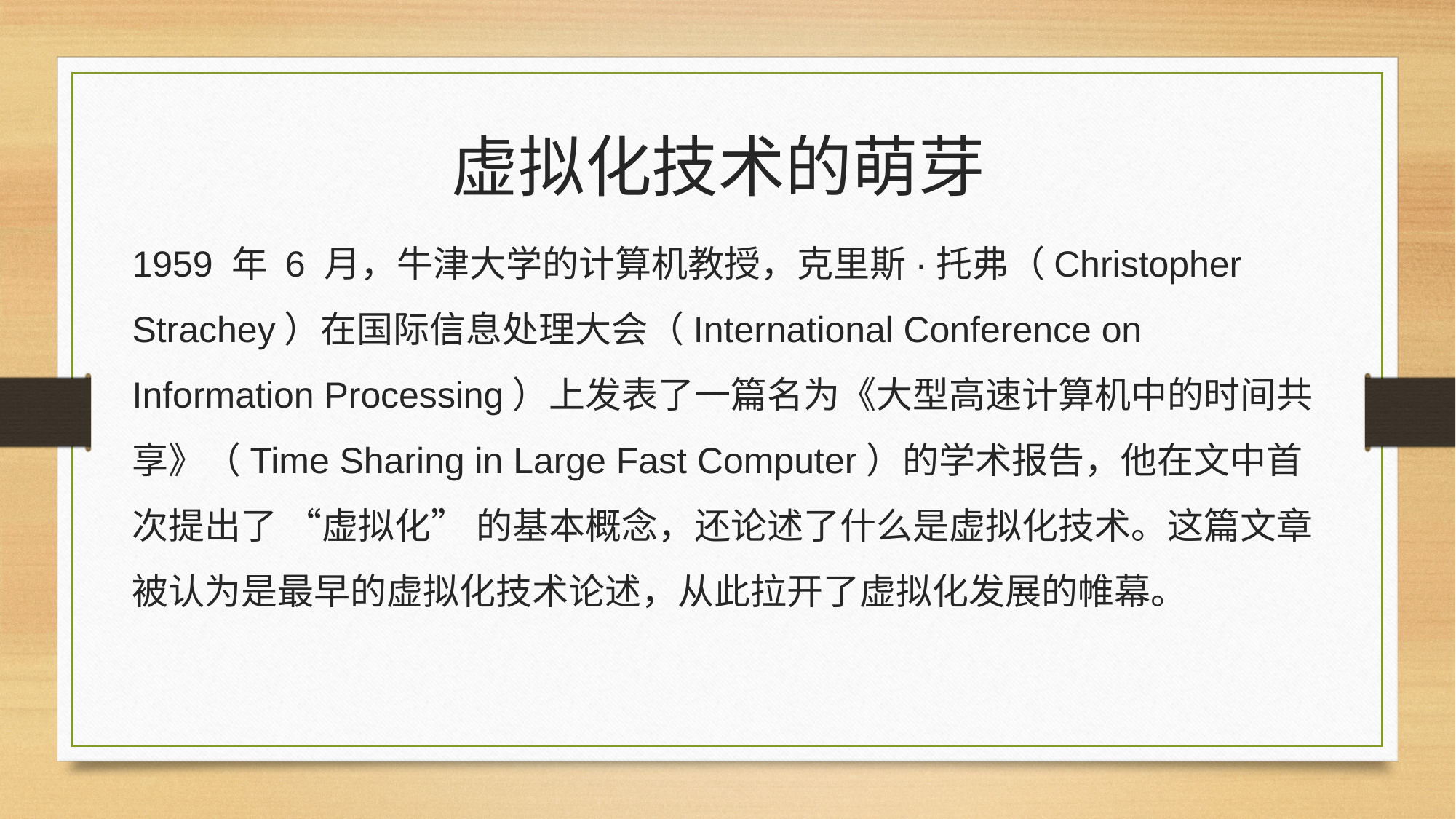

# 虚拟化技术的萌芽
1959 年 6 月，牛津大学的计算机教授，克里斯·托弗（Christopher Strachey）在国际信息处理大会（International Conference on Information Processing）上发表了一篇名为《大型高速计算机中的时间共享》（Time Sharing in Large Fast Computer）的学术报告，他在文中首次提出了 “虚拟化” 的基本概念，还论述了什么是虚拟化技术。这篇文章被认为是最早的虚拟化技术论述，从此拉开了虚拟化发展的帷幕。